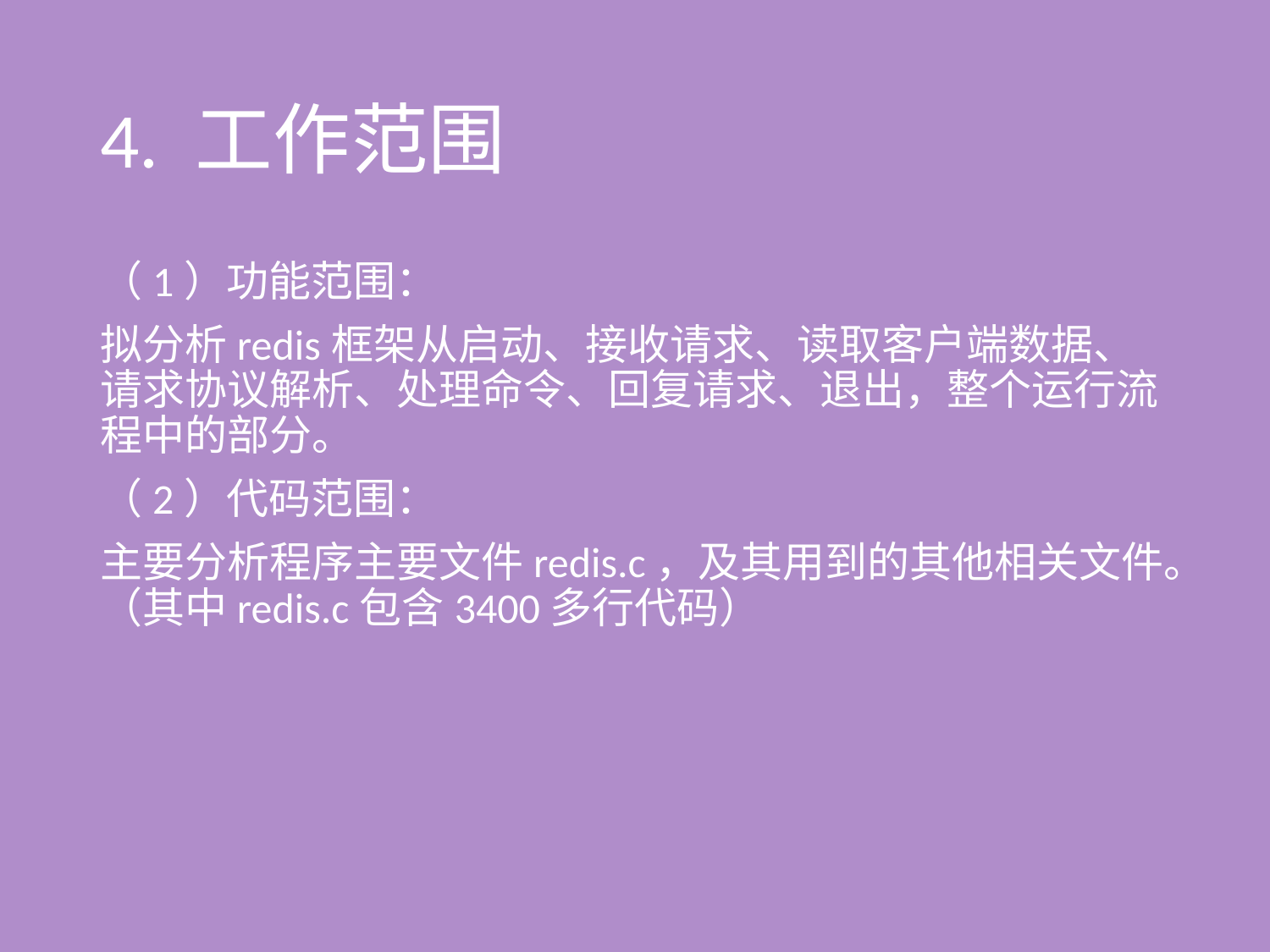

# 4. 工作范围
（1）功能范围：
拟分析redis框架从启动、接收请求、读取客户端数据、请求协议解析、处理命令、回复请求、退出，整个运行流程中的部分。
（2）代码范围：
主要分析程序主要文件redis.c，及其用到的其他相关文件。（其中redis.c包含3400多行代码）